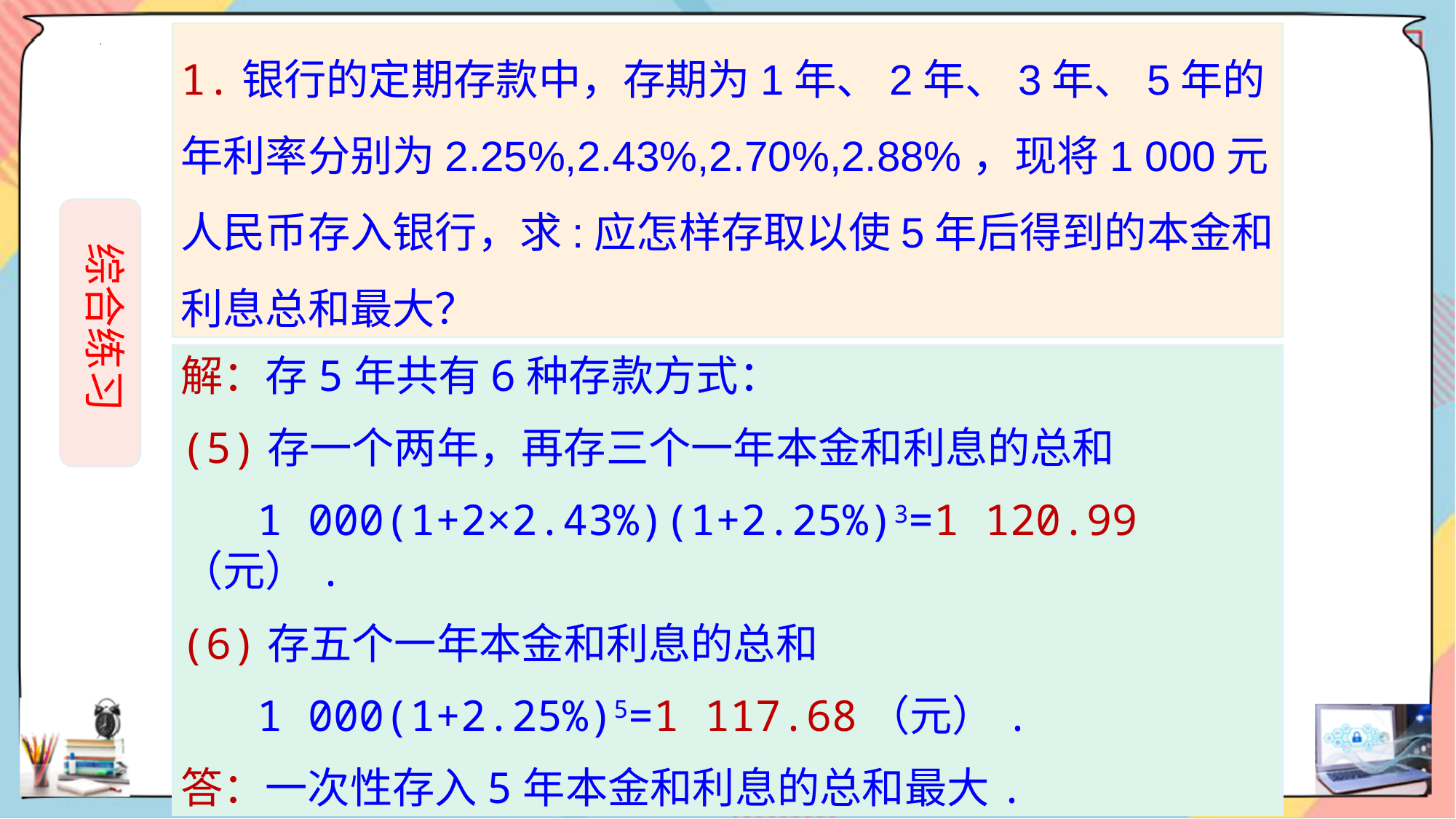

1.银行的定期存款中，存期为1年、2年、3年、5年的年利率分别为2.25%,2.43%,2.70%,2.88%，现将1 000元人民币存入银行，求:应怎样存取以使5年后得到的本金和利息总和最大？
  综合练习
解：存5年共有6种存款方式：
(5)存一个两年，再存三个一年本金和利息的总和
   1 000(1+2×2.43%)(1+2.25%)3=1 120.99（元）.
(6)存五个一年本金和利息的总和
   1 000(1+2.25%)5=1 117.68（元）.
答：一次性存入5年本金和利息的总和最大.